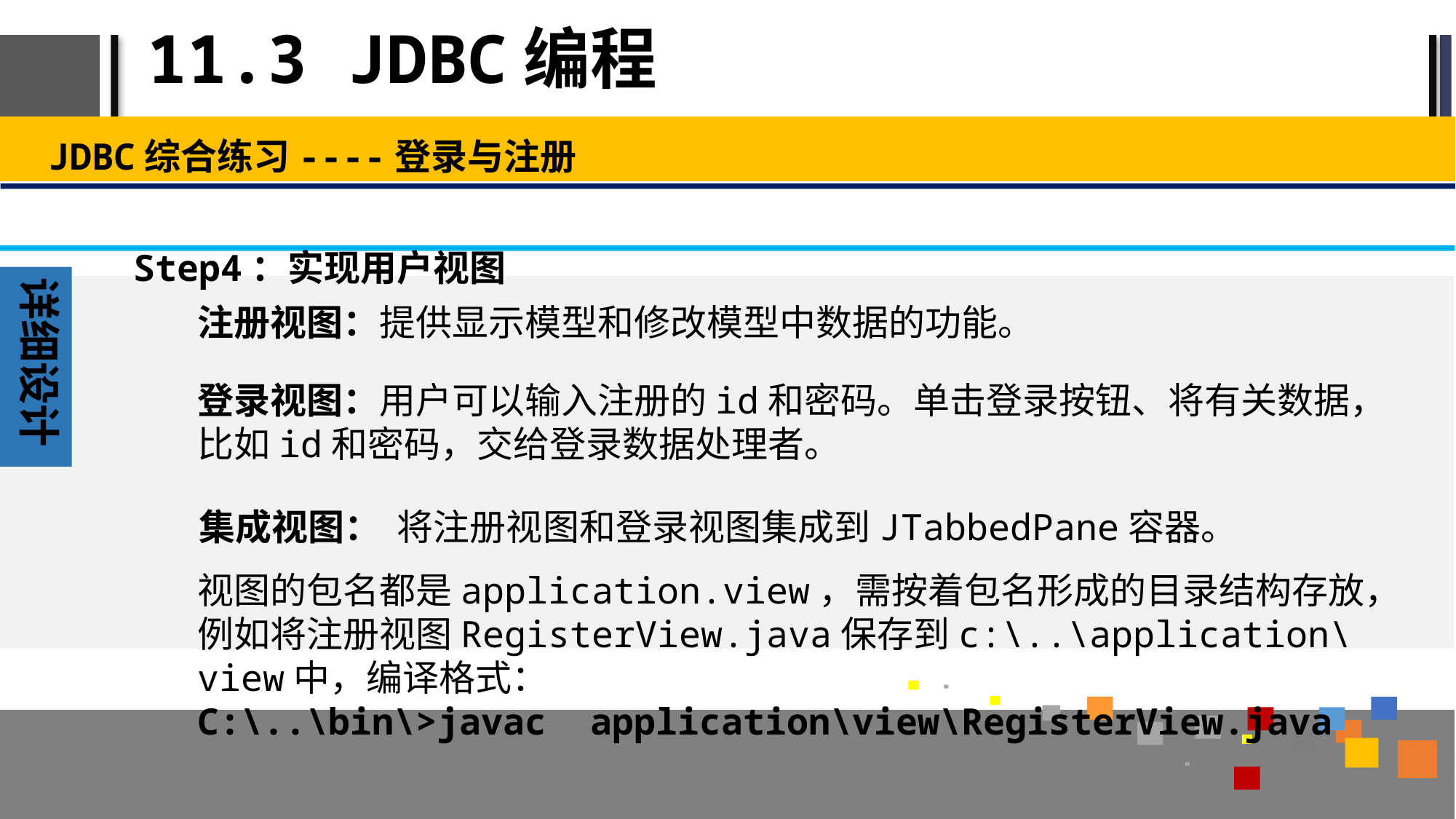

# 11.3 JDBC编程

JDBC综合练习----登录与注册

Step4：实现用户视图

详细设计

注册视图：提供显示模型和修改模型中数据的功能。

登录视图：用户可以输入注册的id和密码。单击登录按钮、将有关数据，比如id和密码，交给登录数据处理者。
集成视图：  将注册视图和登录视图集成到JTabbedPane容器。
视图的包名都是application.view，需按着包名形成的目录结构存放，例如将注册视图RegisterView.java保存到c:\..\application\view中，编译格式：
C:\..\bin\>javac  application\view\RegisterView.java